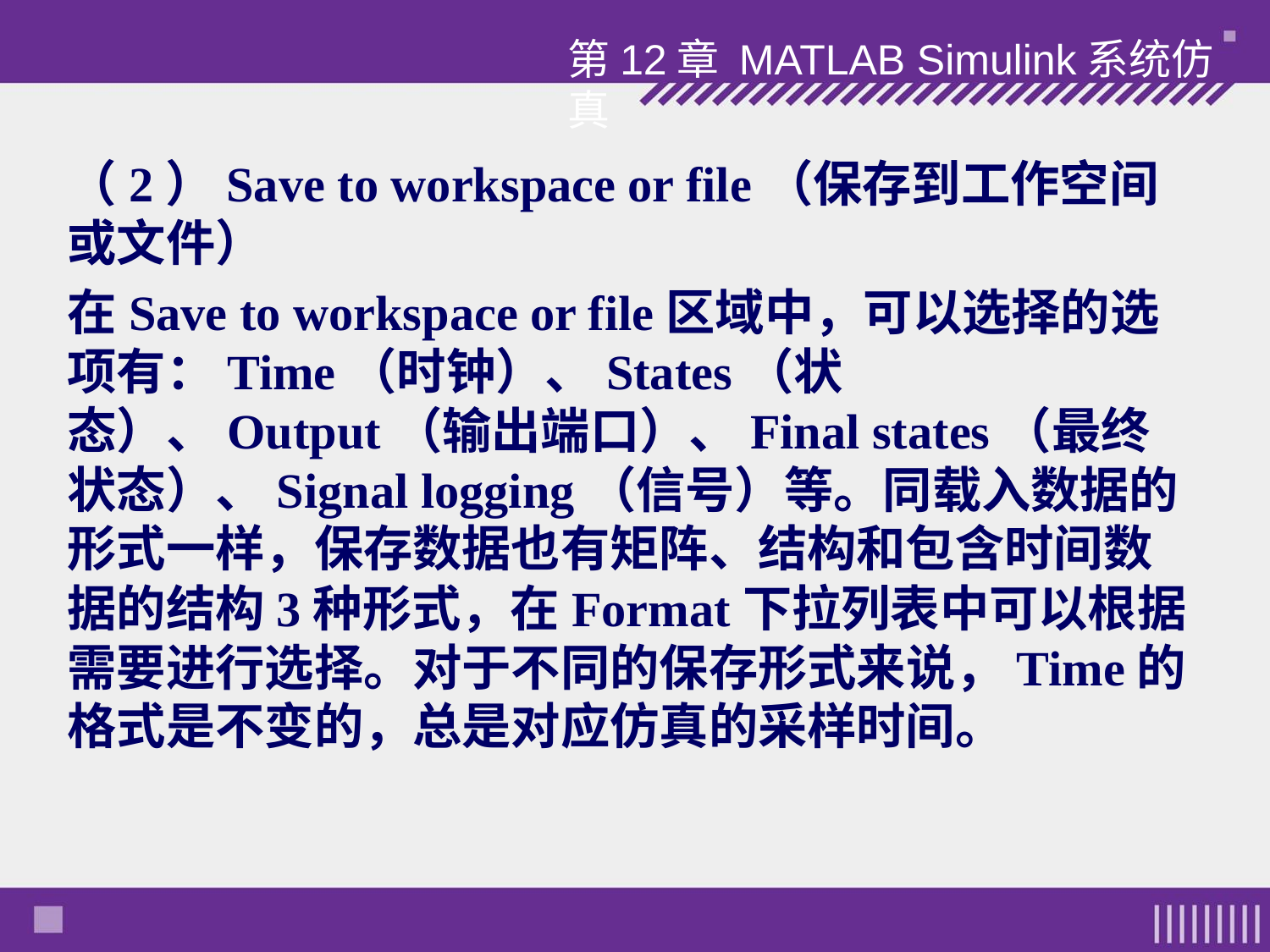

第12章 MATLAB Simulink系统仿真
（2）Save to workspace or file（保存到工作空间或文件）
在Save to workspace or file区域中，可以选择的选项有：Time（时钟）、States（状态）、Output（输出端口）、Final states（最终状态）、Signal logging（信号）等。同载入数据的形式一样，保存数据也有矩阵、结构和包含时间数据的结构3种形式，在Format下拉列表中可以根据需要进行选择。对于不同的保存形式来说，Time的格式是不变的，总是对应仿真的采样时间。